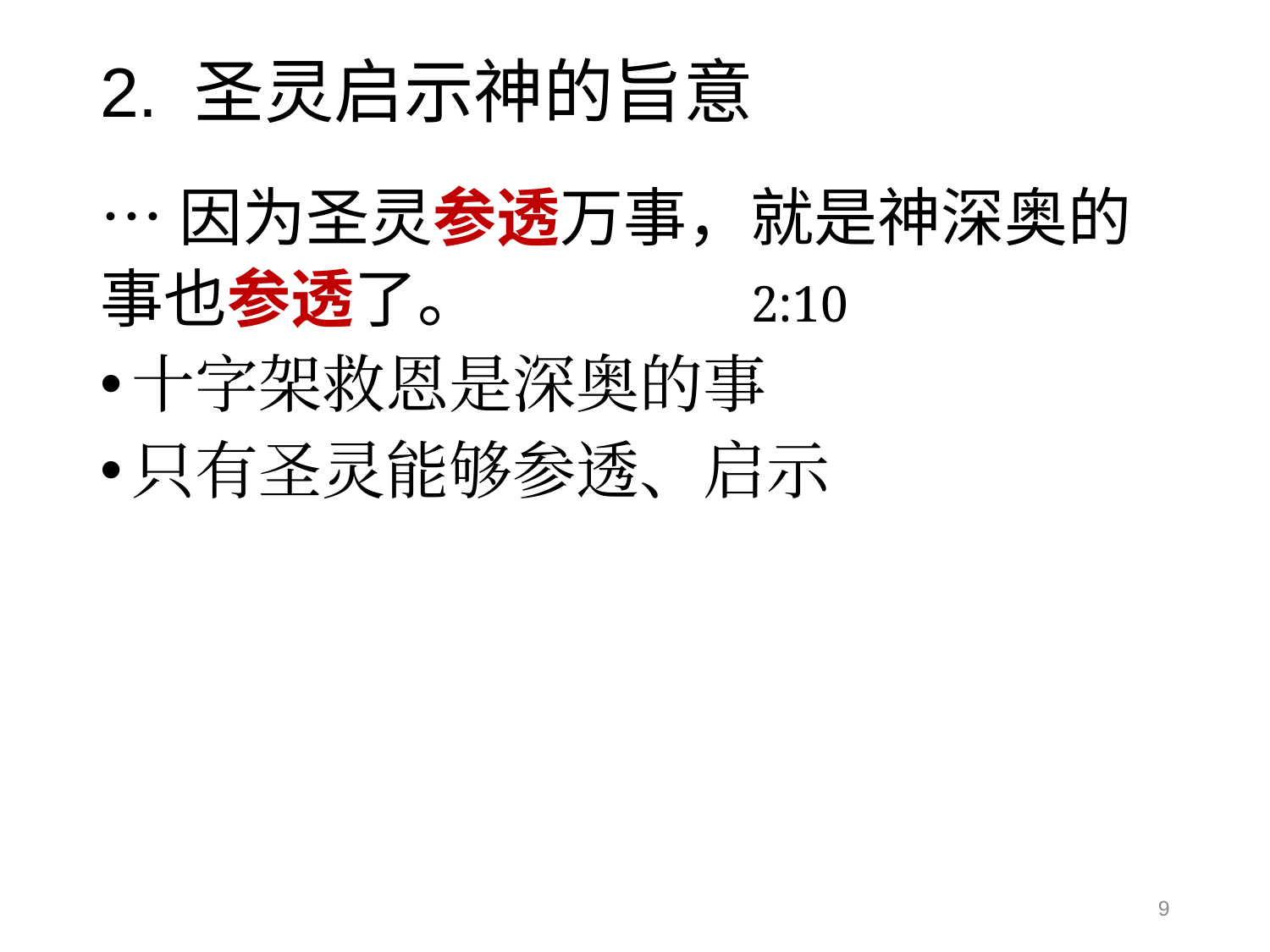

# 2. 圣灵启示神的旨意
…因为圣灵参透万事，就是神深奥的事也参透了。                  2:10
十字架救恩是深奥的事
只有圣灵能够参透、启示

9